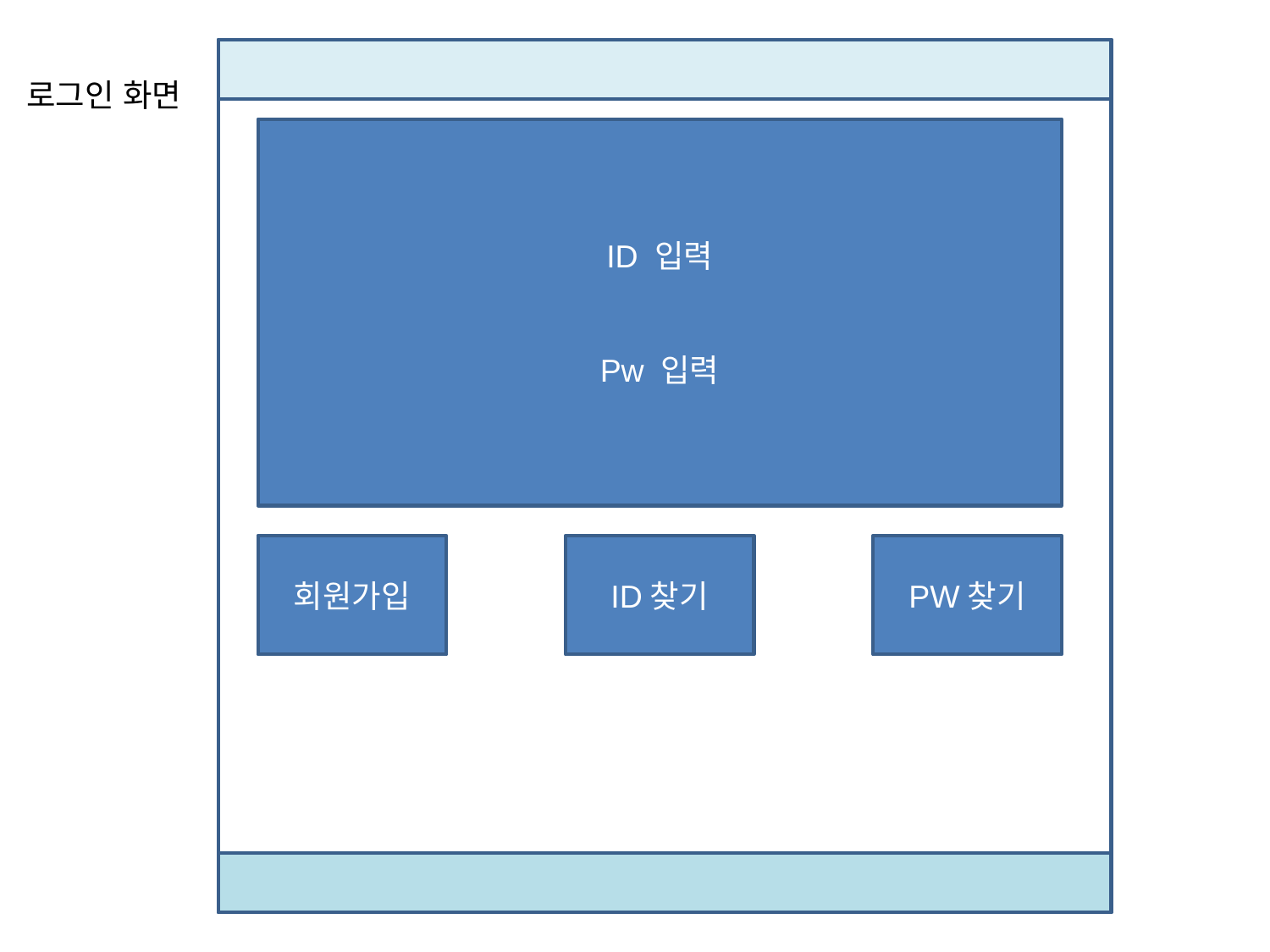

로그인 화면
ID 입력

Pw 입력
회원가입
ID찾기
PW찾기